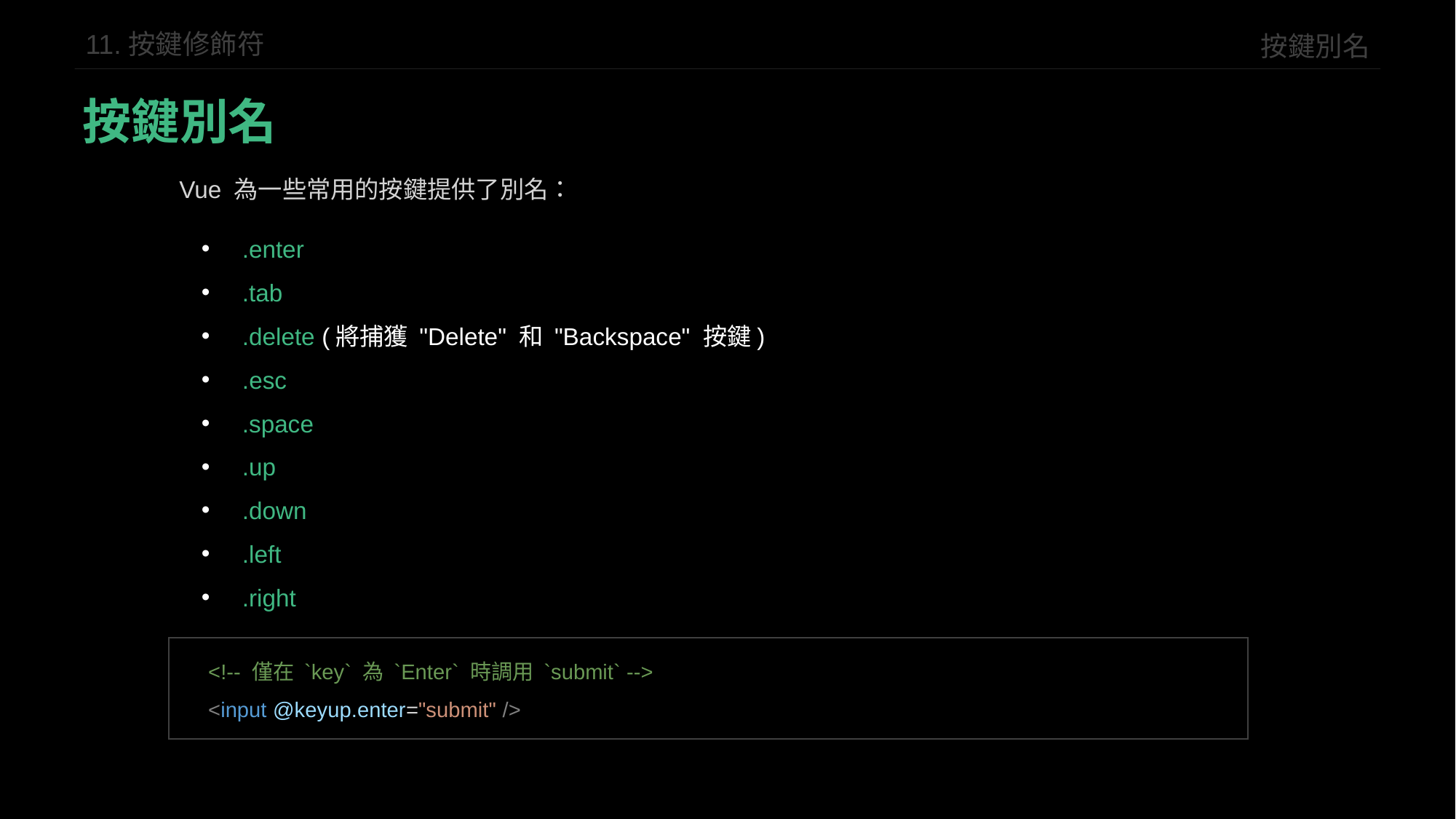

按鍵別名
11.按鍵修飾符
按鍵別名
Vue 為一些常用的按鍵提供了別名：
 .enter
 .tab
 .delete (將捕獲 "Delete" 和 "Backspace" 按鍵)
 .esc
 .space
 .up
 .down
 .left
 .right

<!-- 僅在 `key` 為 `Enter` 時調用 `submit` -->
<input @keyup.enter="submit" />